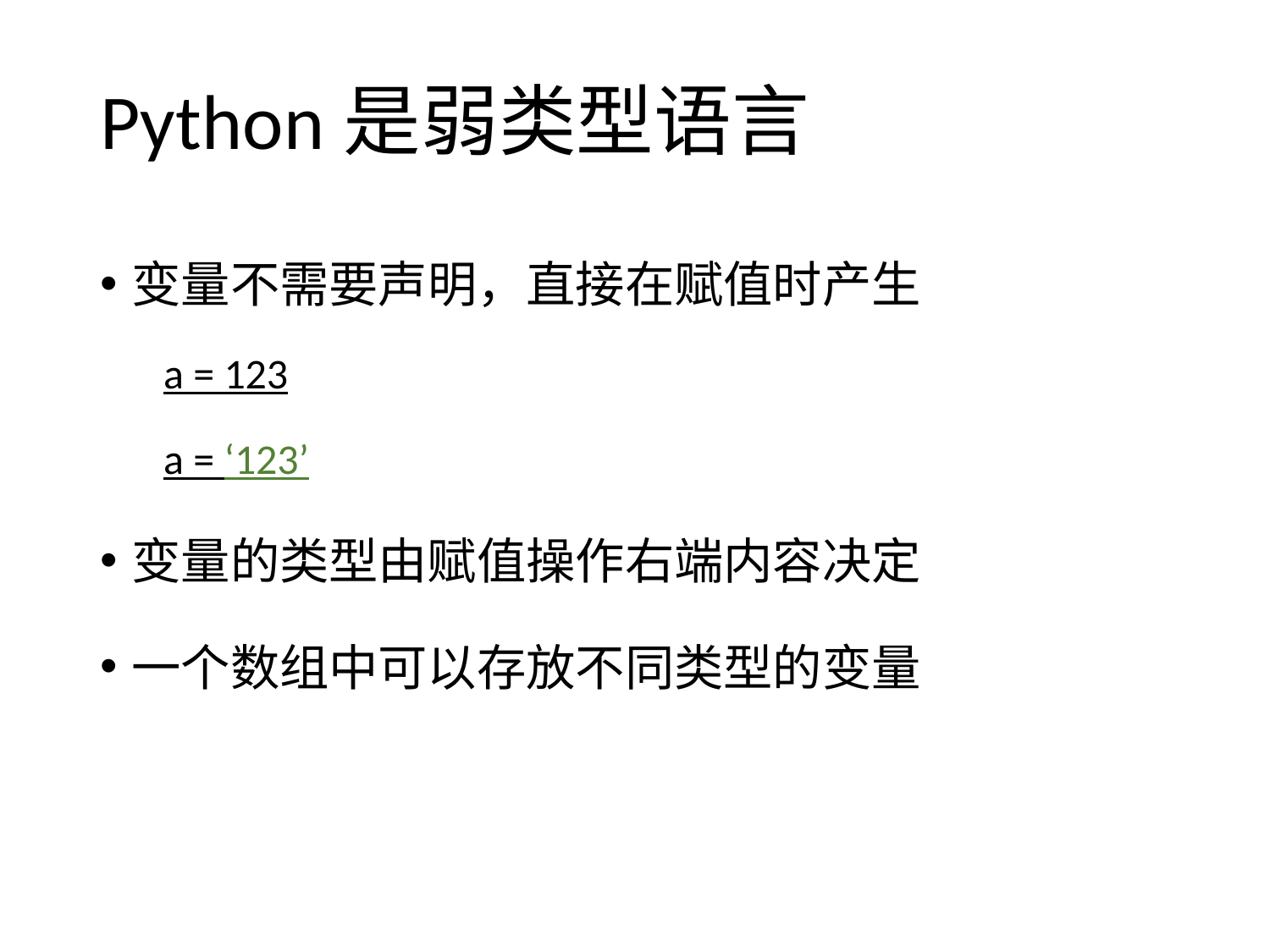

# Python是弱类型语言
变量不需要声明，直接在赋值时产生
a = 123
a = ‘123’
变量的类型由赋值操作右端内容决定
一个数组中可以存放不同类型的变量